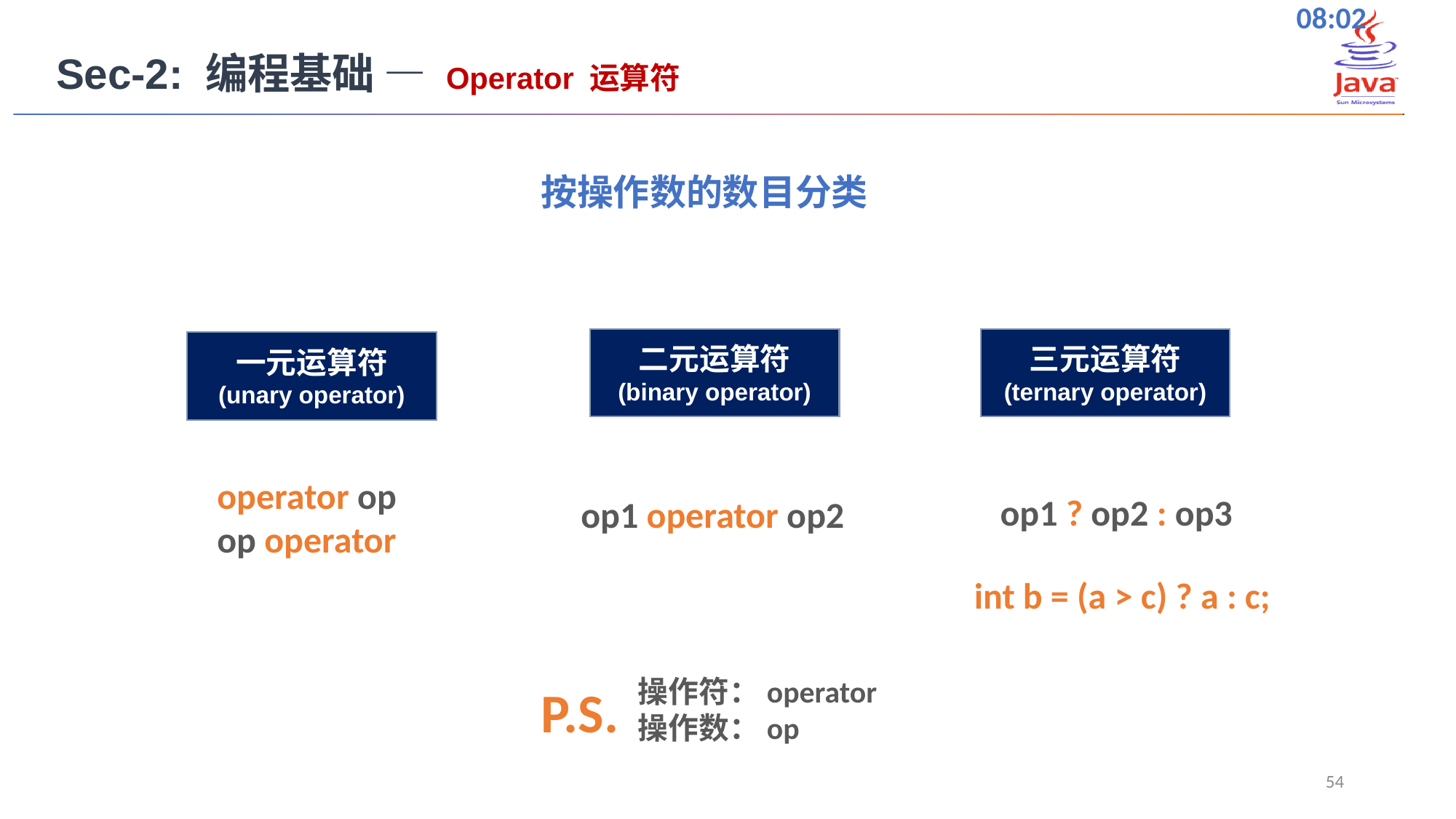

Sec-2: 编程基础 — Operator 运算符
按操作数的数目分类
二元运算符
(binary operator)
三元运算符
(ternary operator)
一元运算符
(unary operator)
operator op
op operator
op1 ? op2 : op3
op1 operator op2
int b = (a > c) ? a : c;
操作符：operator
操作数：op
P.S.
54